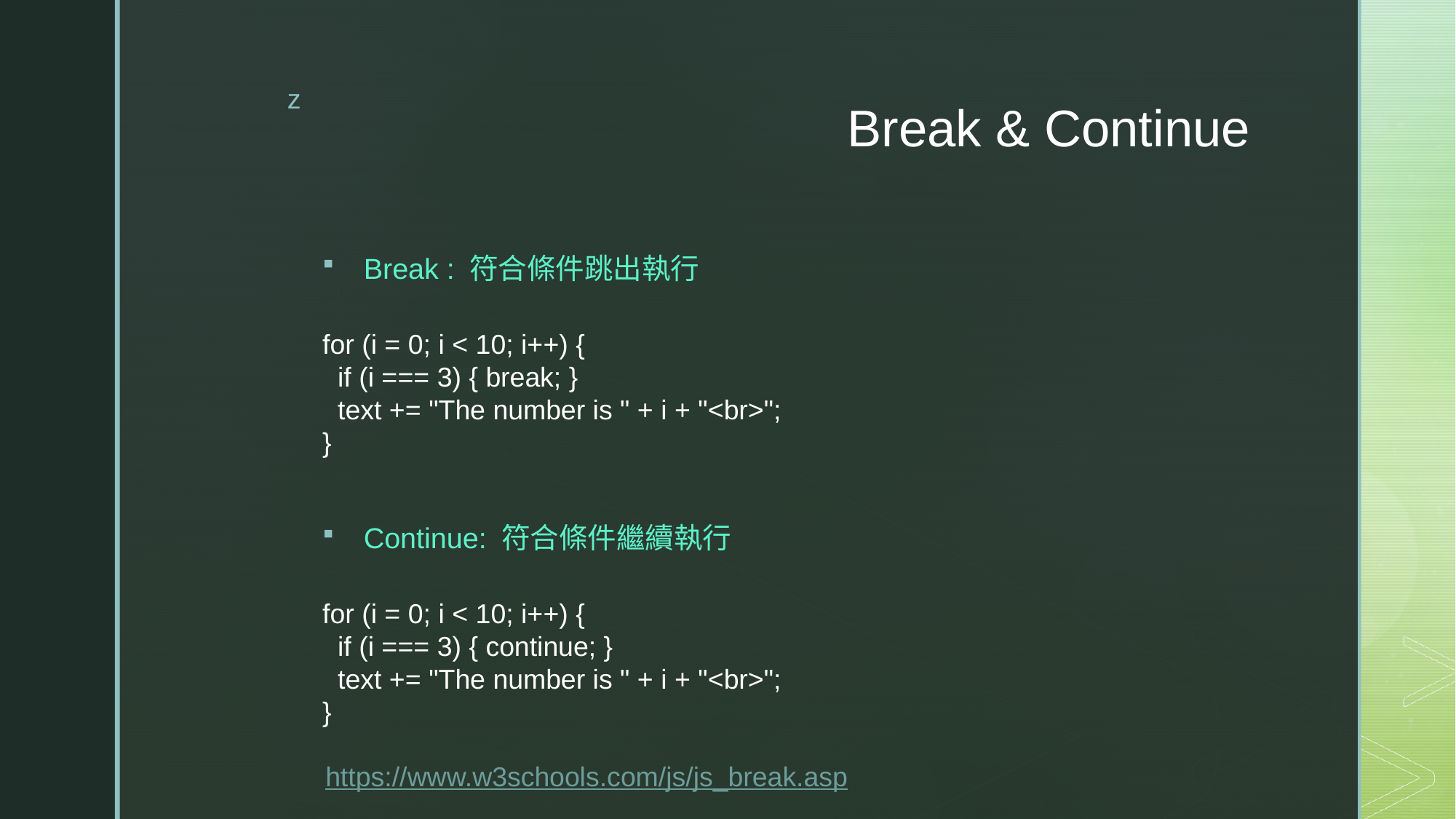

# Break & Continue
Break : 符合條件跳出執行

for (i = 0; i < 10; i++) {
  if (i === 3) { break; }
  text += "The number is " + i + "<br>";
}
Continue: 符合條件繼續執行

for (i = 0; i < 10; i++) {
  if (i === 3) { continue; }
  text += "The number is " + i + "<br>";
}
https://www.w3schools.com/js/js_break.asp